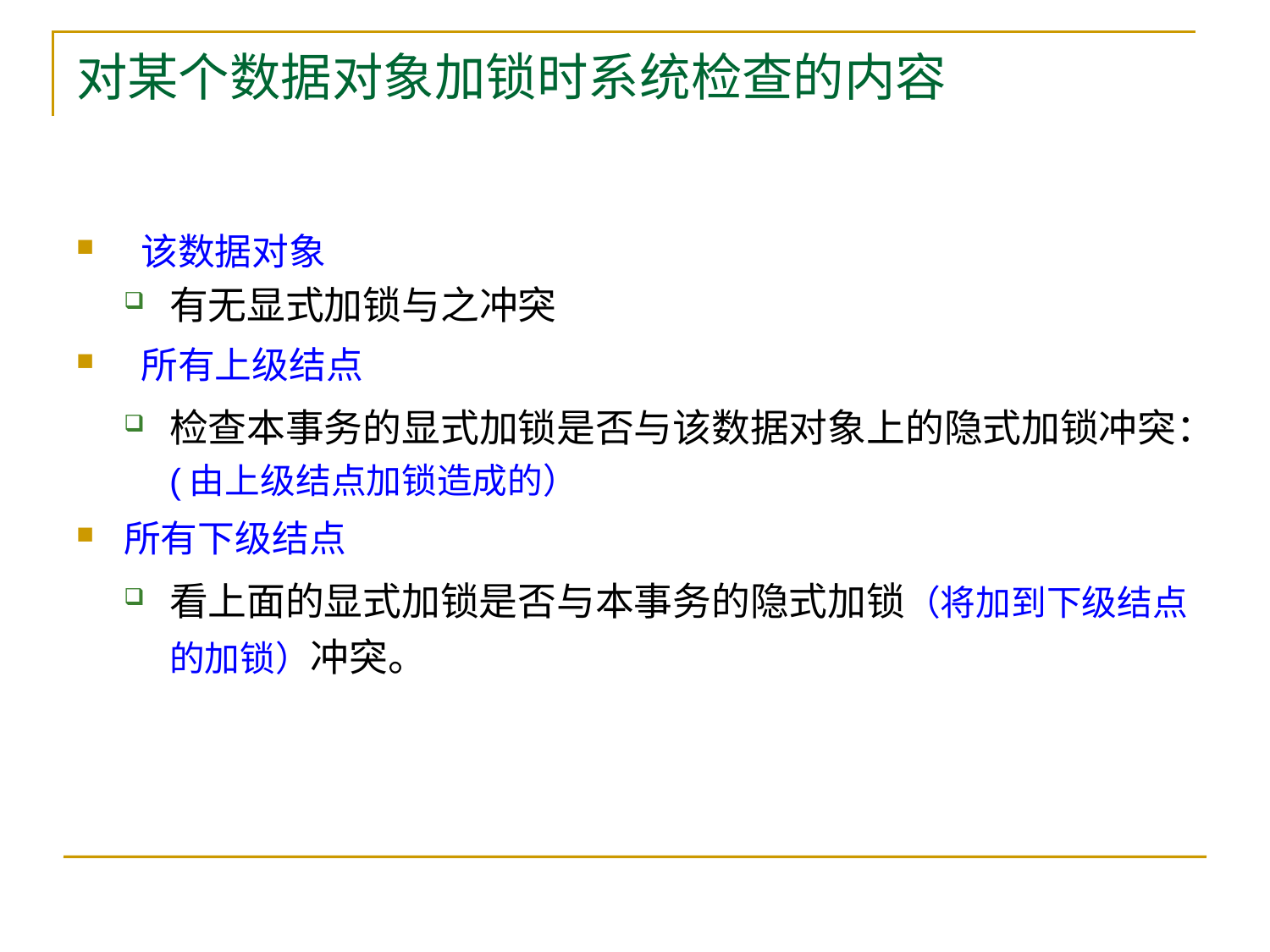

# 对某个数据对象加锁时系统检查的内容
 该数据对象
有无显式加锁与之冲突
 所有上级结点
检查本事务的显式加锁是否与该数据对象上的隐式加锁冲突：(由上级结点加锁造成的）
所有下级结点
看上面的显式加锁是否与本事务的隐式加锁（将加到下级结点的加锁）冲突。